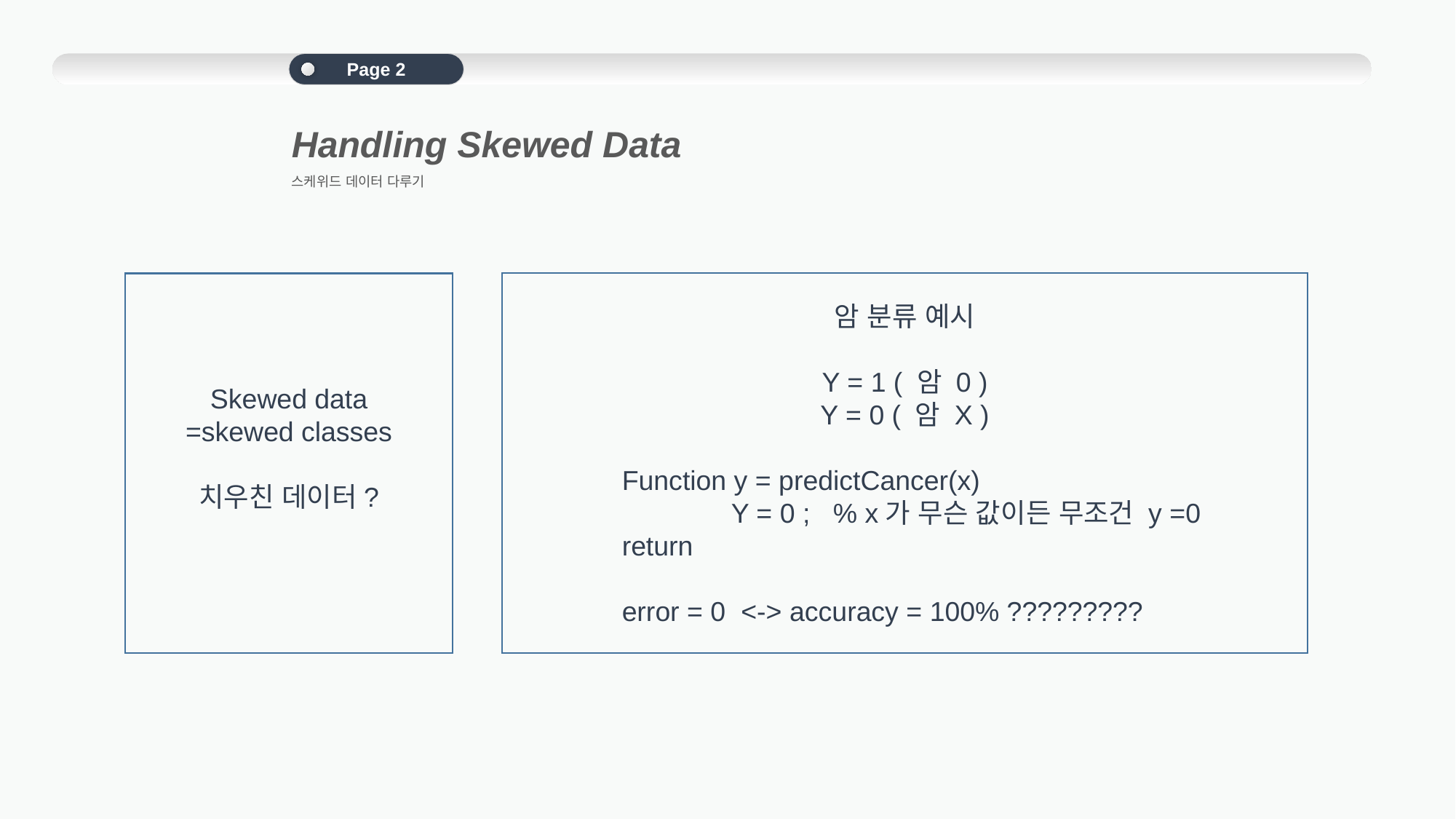

Page 2

Handling Skewed Data
스케위드 데이터 다루기
암 분류 예시

Y = 1 ( 암 0 )
Y = 0 ( 암 X )

	Function y = predictCancer(x)
		Y = 0 ;   % x가 무슨 값이든 무조건 y =0
	return

	error = 0  <-> accuracy = 100% ?????????
Skewed data
=skewed classes

치우친 데이터?